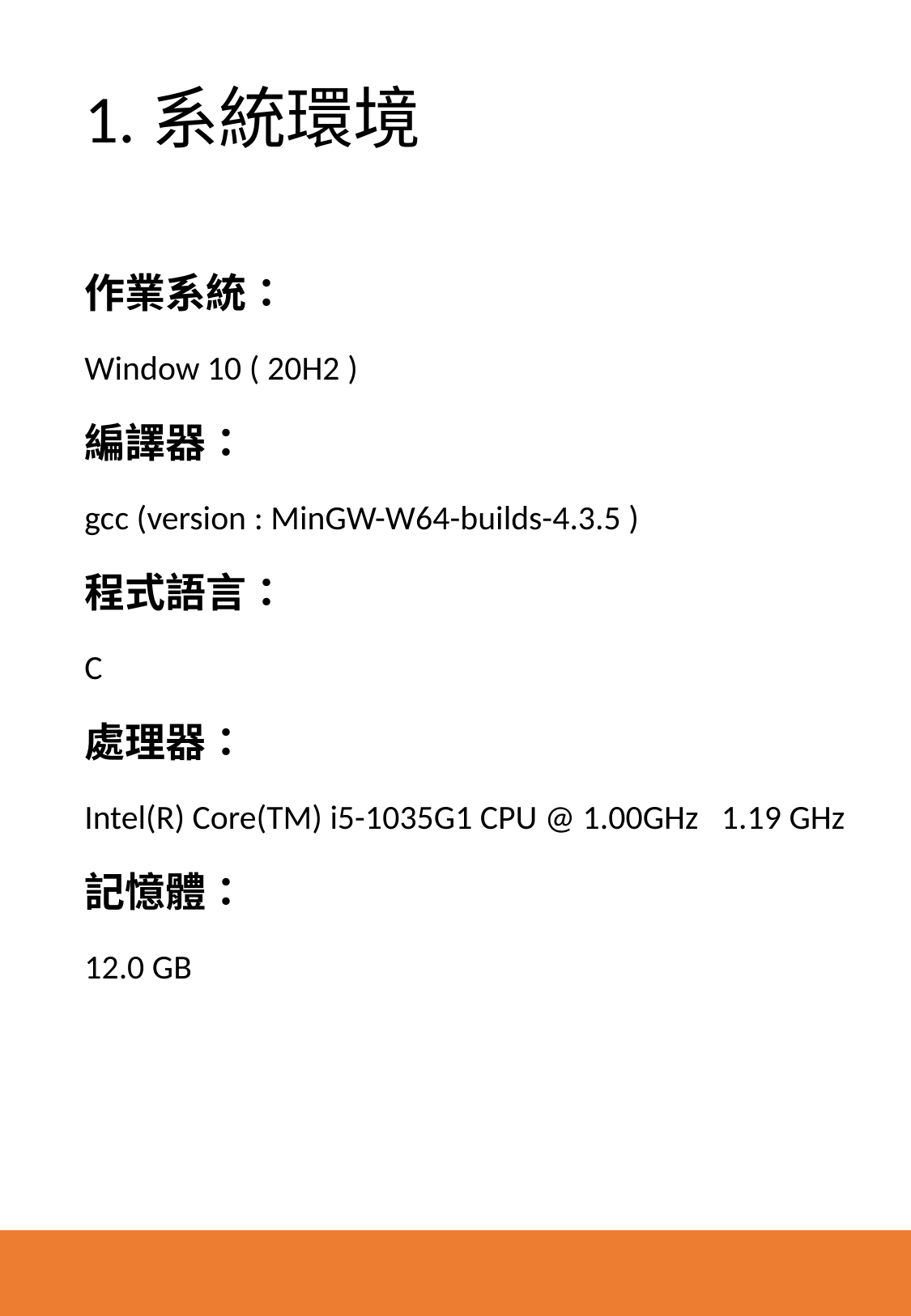

1.系統環境
作業系統：
Window 10 ( 20H2 )
編譯器：
gcc (version : MinGW-W64-builds-4.3.5 )
程式語言：
C
處理器：
Intel(R) Core(TM) i5-1035G1 CPU @ 1.00GHz   1.19 GHz
記憶體：
12.0 GB